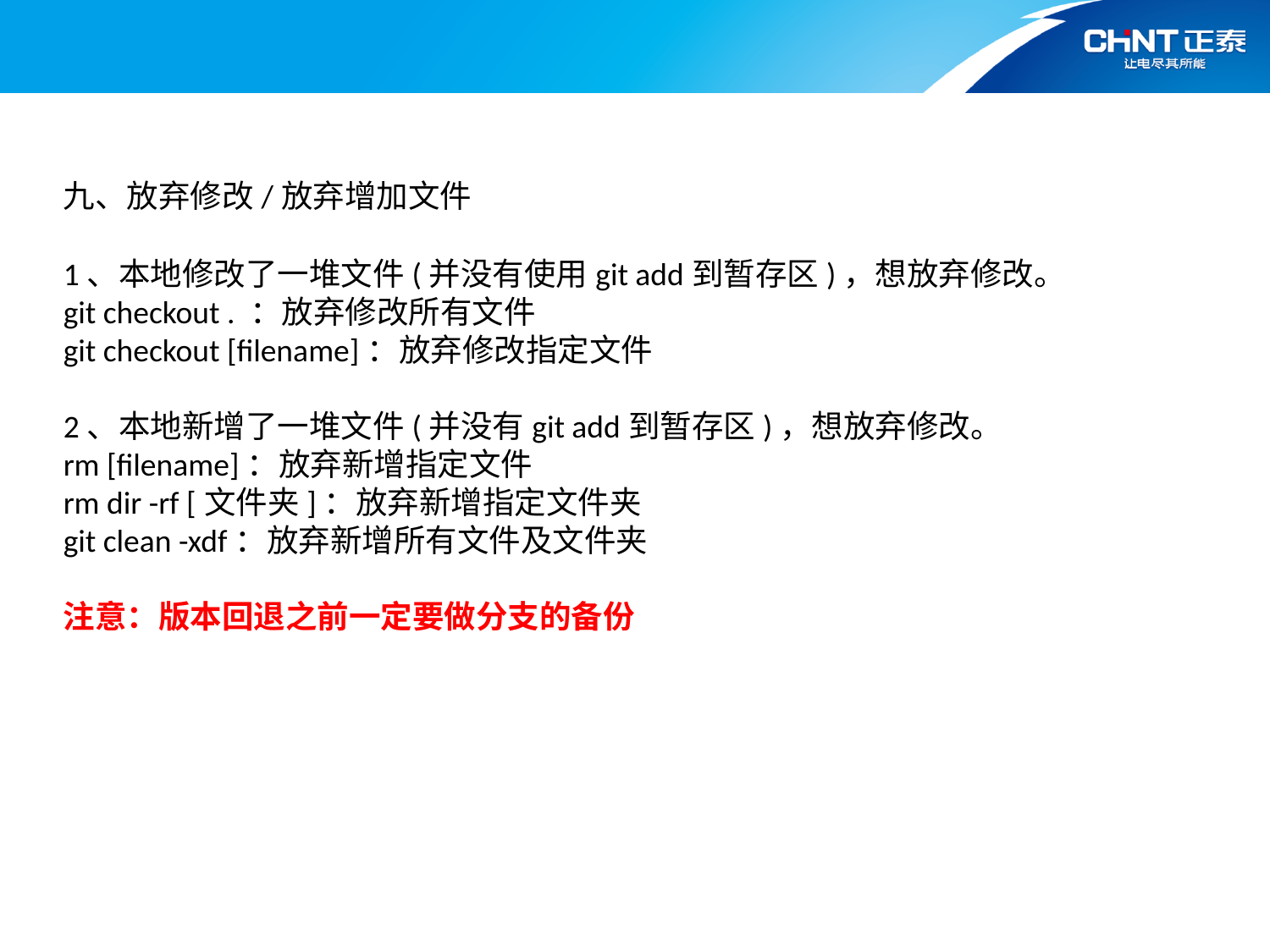

敏捷开发流程Overview
九、放弃修改/放弃增加文件
1、本地修改了一堆文件(并没有使用git add到暂存区)，想放弃修改。
git checkout . ：放弃修改所有文件
git checkout [filename]：放弃修改指定文件

2、本地新增了一堆文件(并没有git add到暂存区)，想放弃修改。
rm [filename]：放弃新增指定文件
rm dir -rf [文件夹]：放弃新增指定文件夹
git clean -xdf：放弃新增所有文件及文件夹

注意：版本回退之前一定要做分支的备份